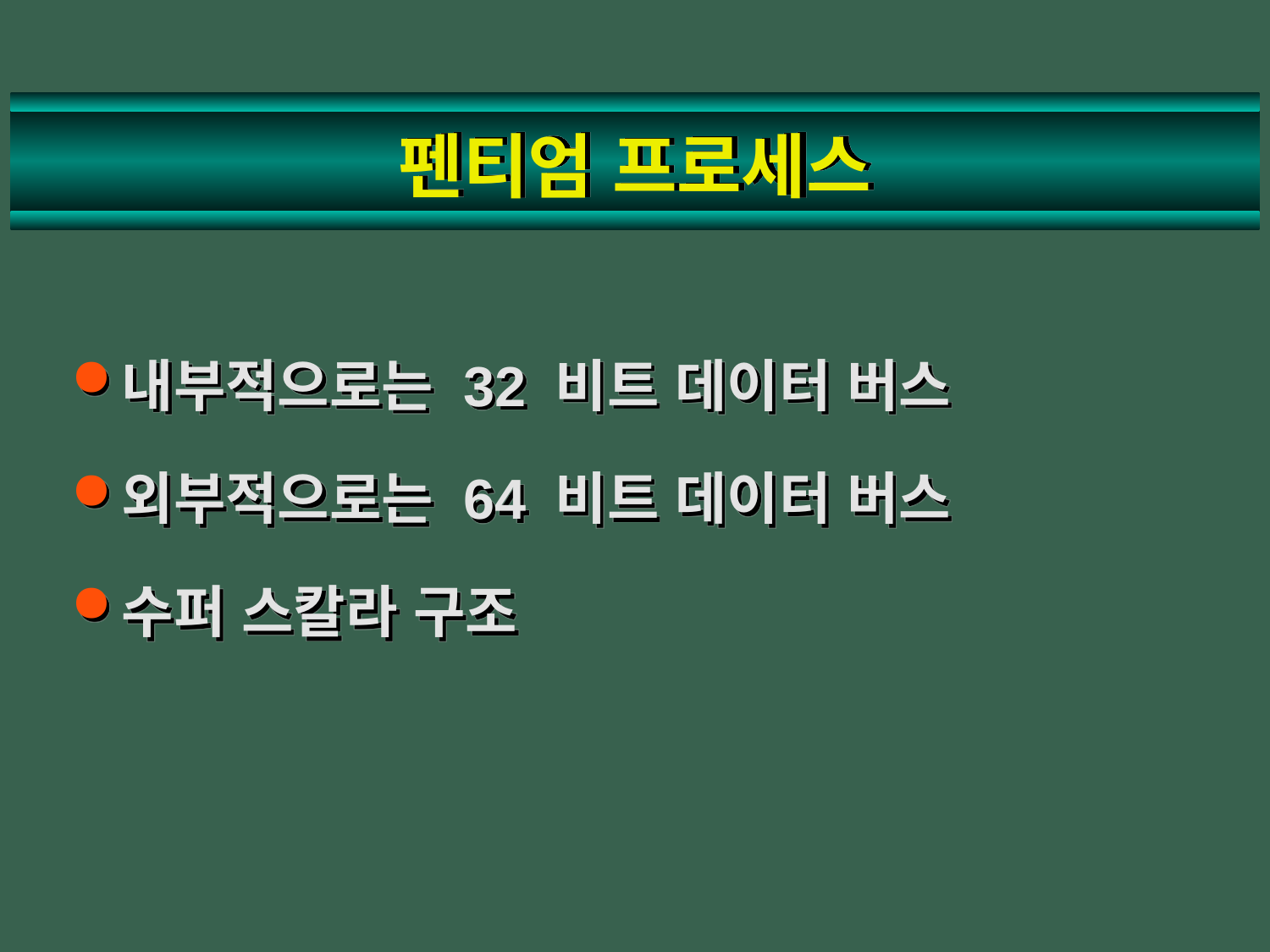

# 펜티엄 프로세스
내부적으로는 32 비트 데이터 버스
외부적으로는 64 비트 데이터 버스
수퍼 스칼라 구조